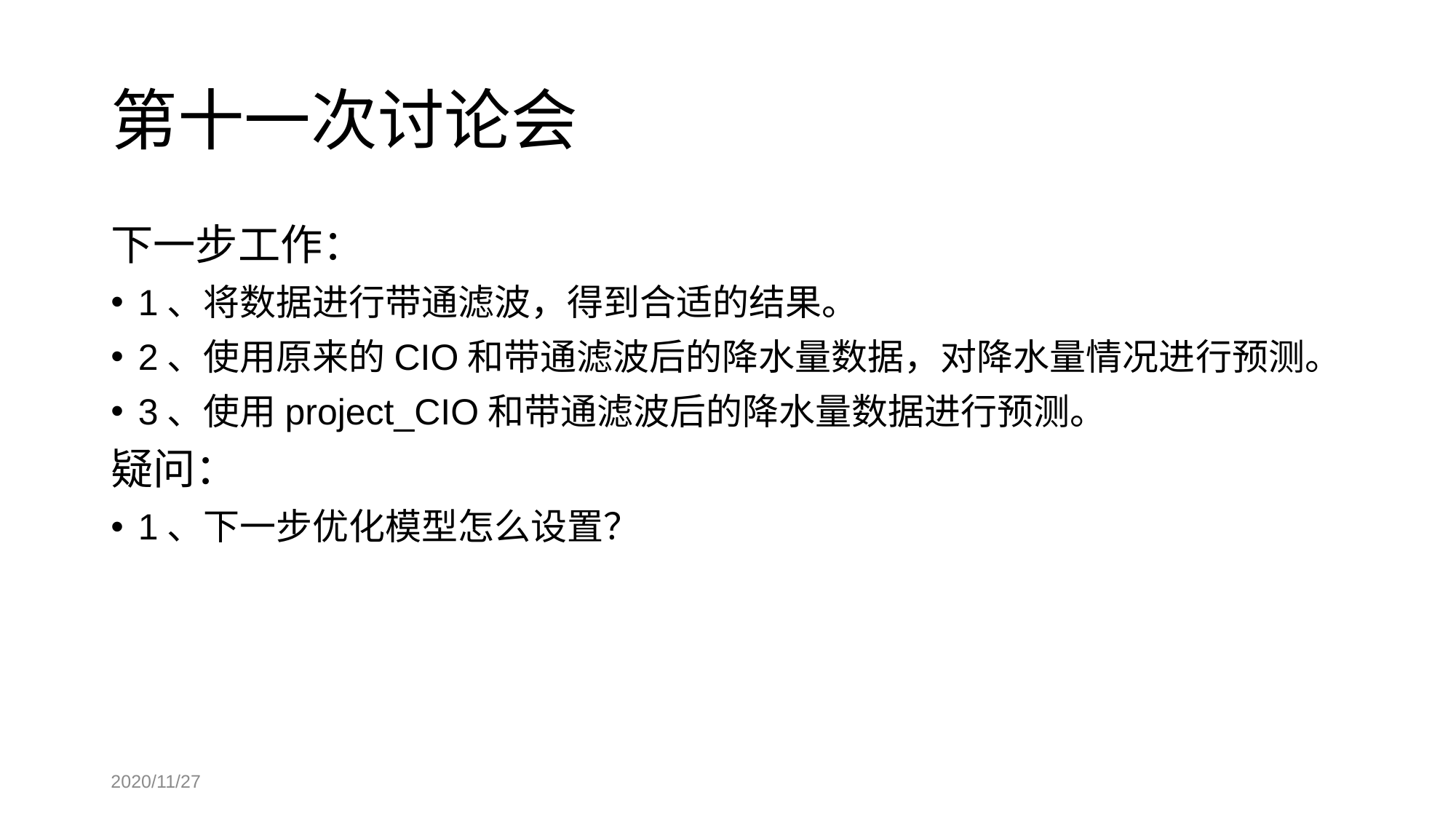

# 第十一次讨论会
下一步工作：
1、将数据进行带通滤波，得到合适的结果。
2、使用原来的CIO和带通滤波后的降水量数据，对降水量情况进行预测。
3、使用project_CIO和带通滤波后的降水量数据进行预测。
疑问：
1、下一步优化模型怎么设置？
2020/11/27